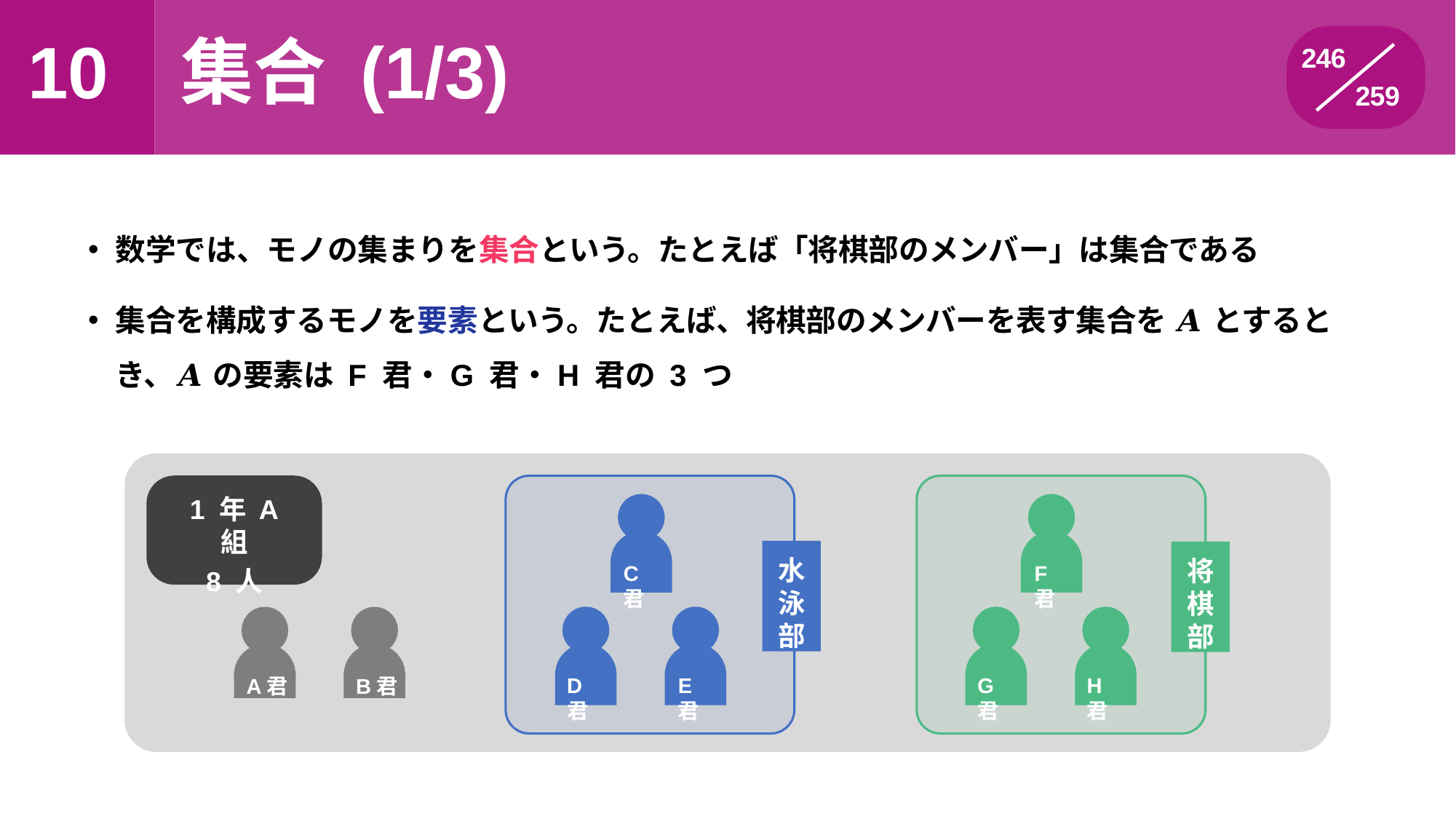

# 10	集合 (1/3)
246
259
数学では、モノの集まりを集合という。たとえば「将棋部のメンバー」は集合である
集合を構成するモノを要素という。たとえば、将棋部のメンバーを表す集合を 𝑨 とすると
き、𝑨 の要素は F 君・G 君・H 君の 3 つ

1 年 A 組
8 人

水泳部
将棋部
C君
F君

D君
E君
G君
H君
A君
B君